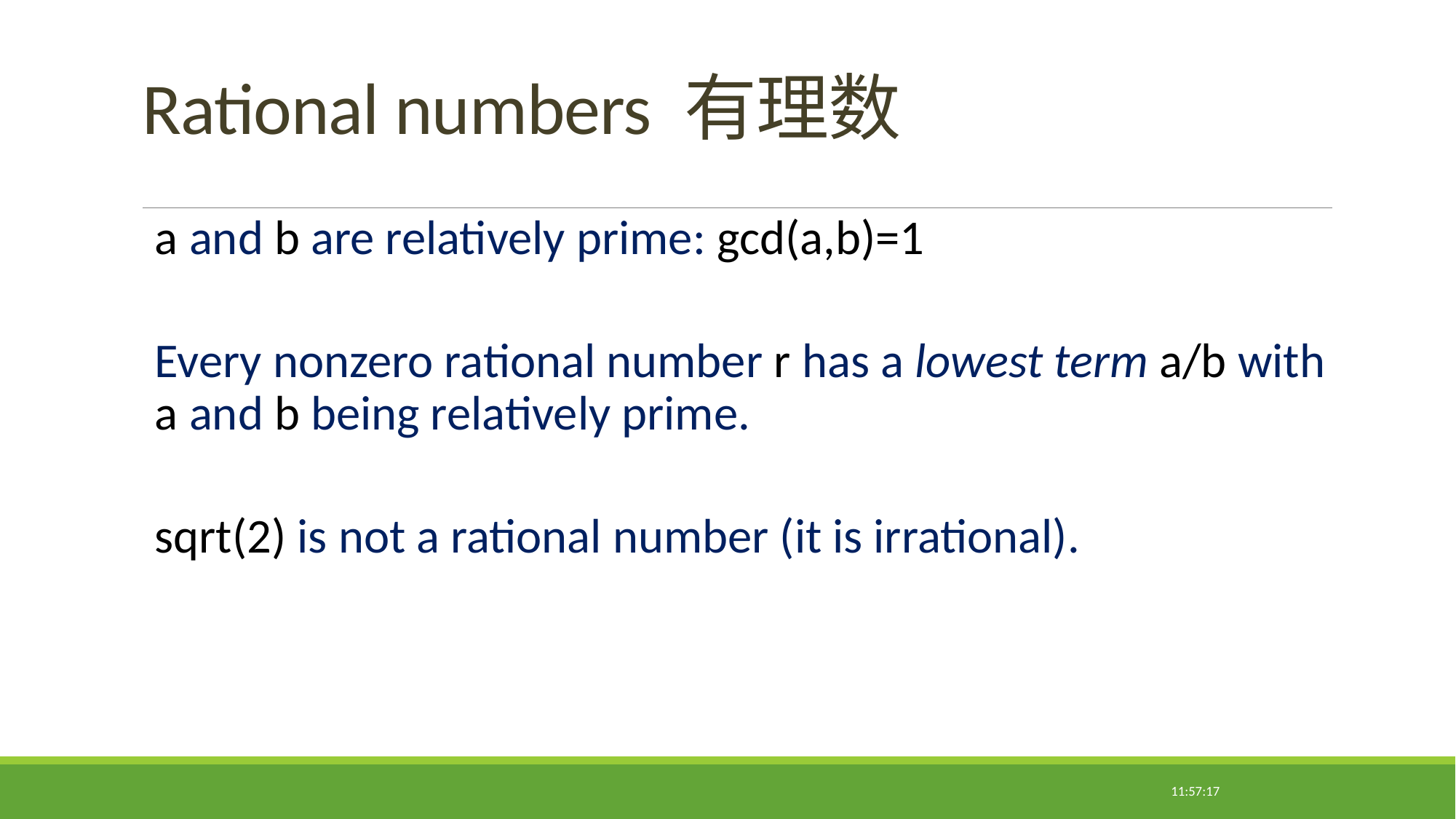

# Rational numbers 有理数
a and b are relatively prime: gcd(a,b)=1

Every nonzero rational number r has a lowest term a/b with a and b being relatively prime.

sqrt(2) is not a rational number (it is irrational).
11:57:17